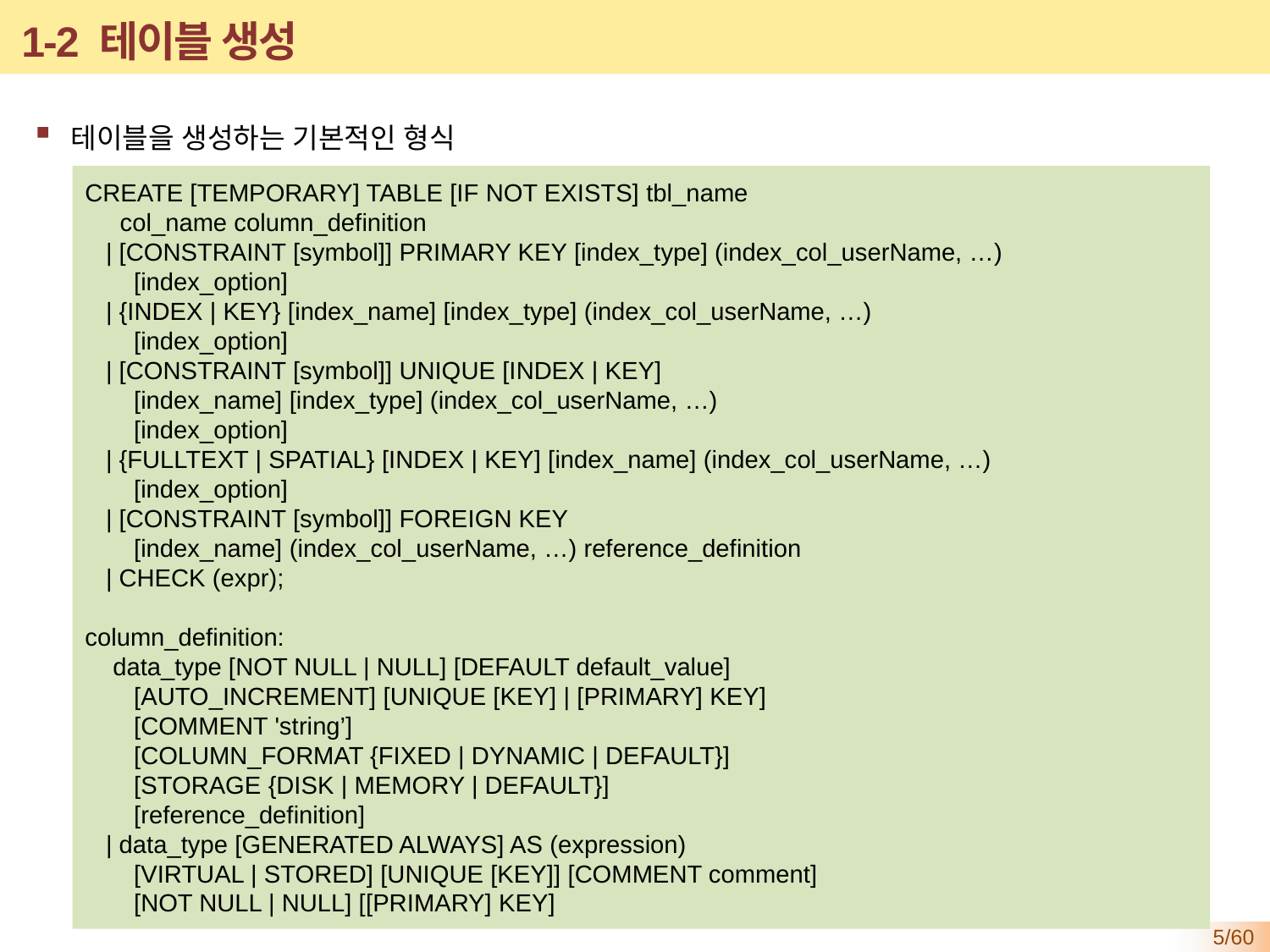

# 1-2 테이블 생성
테이블을 생성하는 기본적인 형식
CREATE [TEMPORARY] TABLE [IF NOT EXISTS] tbl_name
     col_name column_definition
   | [CONSTRAINT [symbol]] PRIMARY KEY [index_type] (index_col_userName, …)
       [index_option]
   | {INDEX | KEY} [index_name] [index_type] (index_col_userName, …)
       [index_option]
   | [CONSTRAINT [symbol]] UNIQUE [INDEX | KEY]
       [index_name] [index_type] (index_col_userName, …)
       [index_option]
   | {FULLTEXT | SPATIAL} [INDEX | KEY] [index_name] (index_col_userName, …)
       [index_option]
   | [CONSTRAINT [symbol]] FOREIGN KEY
       [index_name] (index_col_userName, …) reference_definition
   | CHECK (expr);

column_definition:
    data_type [NOT NULL | NULL] [DEFAULT default_value]
       [AUTO_INCREMENT] [UNIQUE [KEY] | [PRIMARY] KEY]
       [COMMENT 'string’]
       [COLUMN_FORMAT {FIXED | DYNAMIC | DEFAULT}]
       [STORAGE {DISK | MEMORY | DEFAULT}]
       [reference_definition]
   | data_type [GENERATED ALWAYS] AS (expression)
       [VIRTUAL | STORED] [UNIQUE [KEY]] [COMMENT comment]
       [NOT NULL | NULL] [[PRIMARY] KEY]